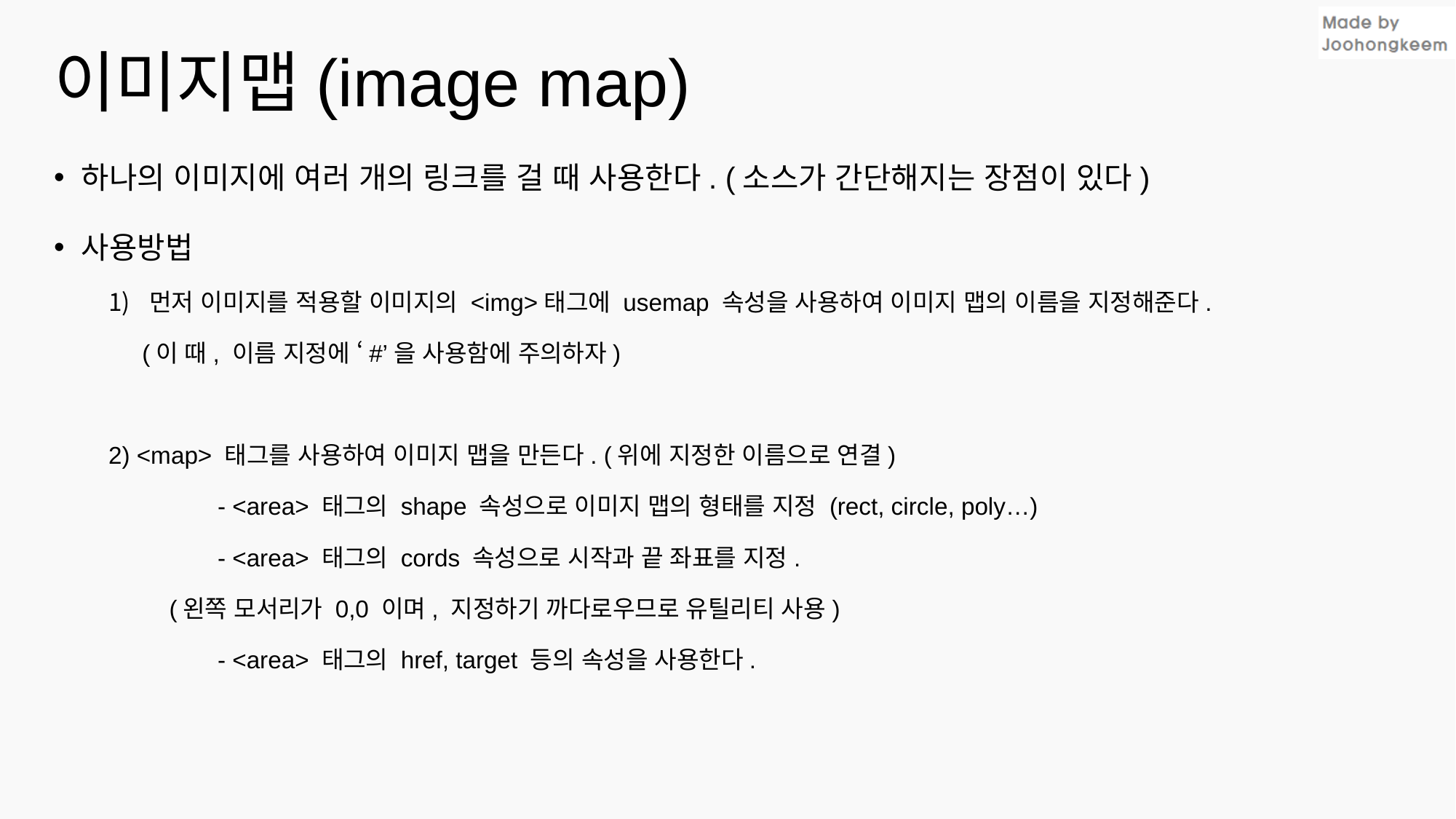

# 이미지맵(image map)
하나의 이미지에 여러 개의 링크를 걸 때 사용한다. (소스가 간단해지는 장점이 있다)
사용방법
먼저 이미지를 적용할 이미지의 <img>태그에 usemap 속성을 사용하여 이미지 맵의 이름을 지정해준다.
     (이 때, 이름 지정에 ‘#’을 사용함에 주의하자)

2) <map> 태그를 사용하여 이미지 맵을 만든다. (위에 지정한 이름으로 연결)
	- <area> 태그의 shape 속성으로 이미지 맵의 형태를 지정 (rect, circle, poly…)
	- <area> 태그의 cords 속성으로 시작과 끝 좌표를 지정.
         (왼쪽 모서리가 0,0 이며, 지정하기 까다로우므로 유틸리티 사용)
	- <area> 태그의 href, target 등의 속성을 사용한다.